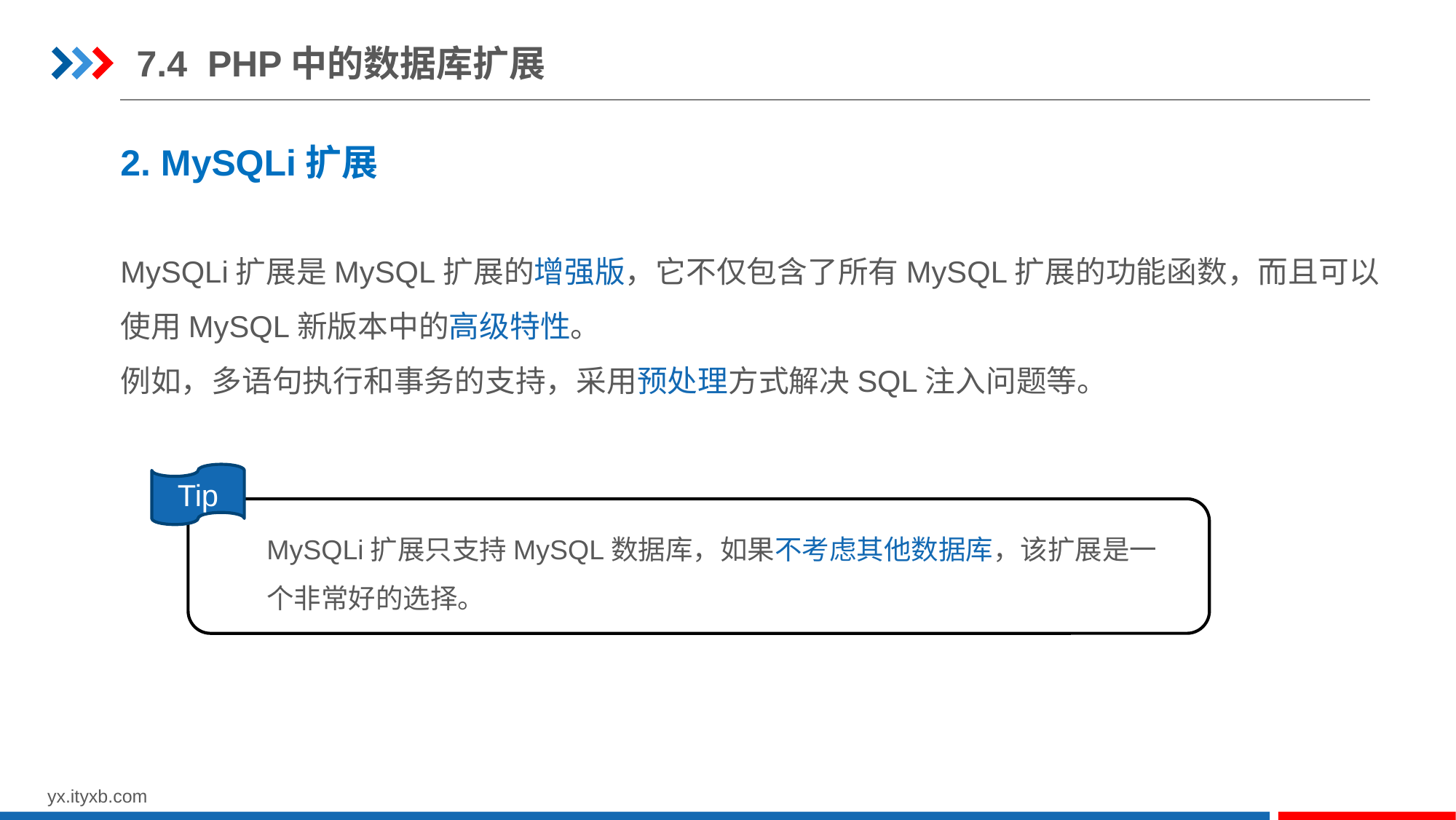

7.4  PHP中的数据库扩展
2. MySQLi扩展
MySQLi扩展是MySQL扩展的增强版，它不仅包含了所有MySQL扩展的功能函数，而且可以使用MySQL新版本中的高级特性。
例如，多语句执行和事务的支持，采用预处理方式解决SQL注入问题等。
Tip

MySQLi扩展只支持MySQL数据库，如果不考虑其他数据库，该扩展是一个非常好的选择。